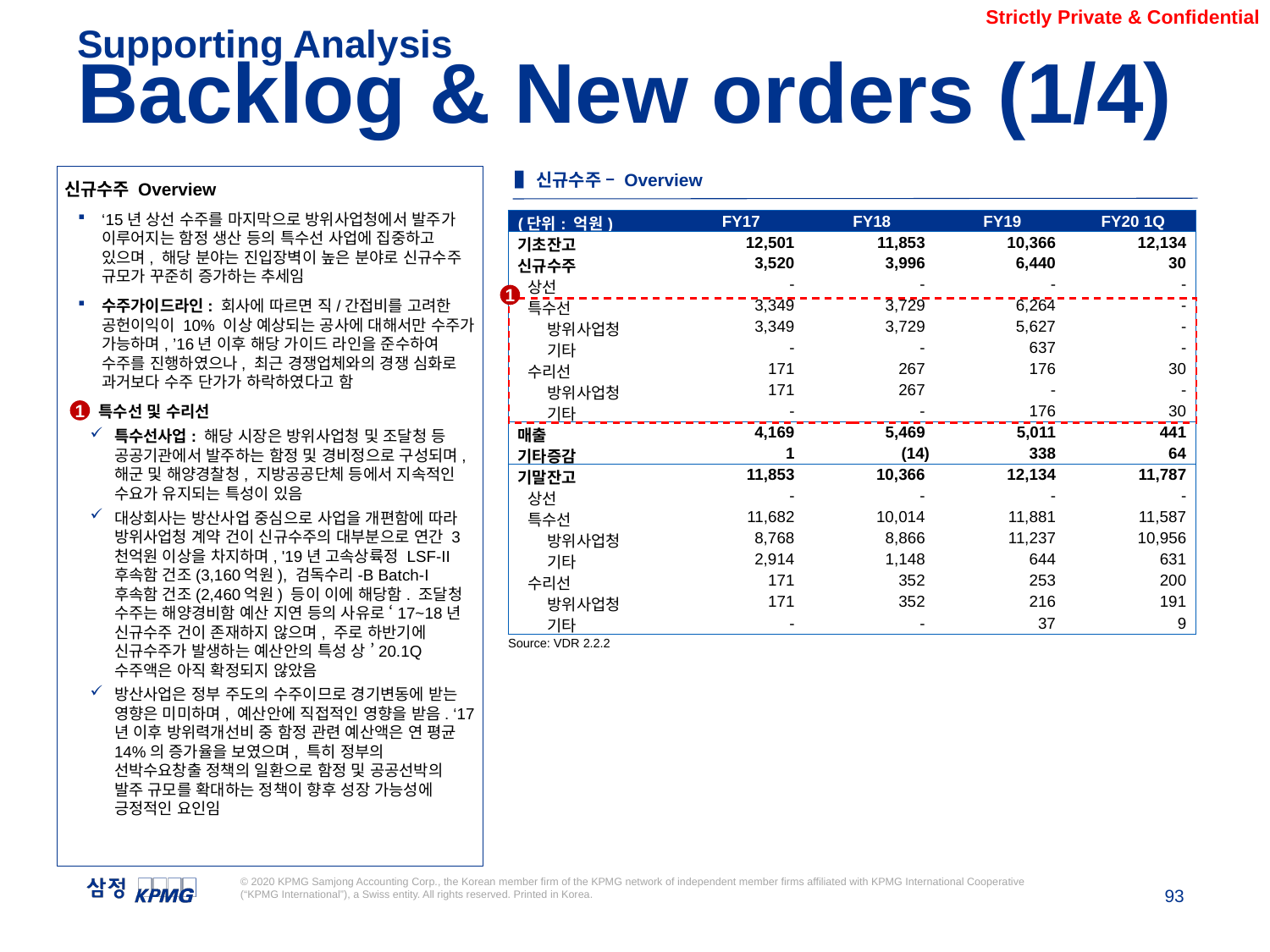

Supporting Analysis
Backlog & New orders (1/4)
▌신규수주 – Overview

신규수주 Overview
‘15년 상선 수주를 마지막으로 방위사업청에서 발주가 이루어지는 함정 생산 등의 특수선 사업에 집중하고 있으며, 해당 분야는 진입장벽이 높은 분야로 신규수주 규모가 꾸준히 증가하는 추세임
수주가이드라인: 회사에 따르면 직/간접비를 고려한 공헌이익이 10% 이상 예상되는 공사에 대해서만 수주가 가능하며, ’16년 이후 해당 가이드 라인을 준수하여 수주를 진행하였으나, 최근 경쟁업체와의 경쟁 심화로 과거보다 수주 단가가 하락하였다고 함
특수선 및 수리선
특수선사업: 해당 시장은 방위사업청 및 조달청 등 공공기관에서 발주하는 함정 및 경비정으로 구성되며, 해군 및 해양경찰청, 지방공공단체 등에서 지속적인 수요가 유지되는 특성이 있음
대상회사는 방산사업 중심으로 사업을 개편함에 따라 방위사업청 계약 건이 신규수주의 대부분으로 연간 3천억원 이상을 차지하며, '19년 고속상륙정 LSF-II 후속함 건조(3,160억원), 검독수리-B Batch-I 후속함 건조(2,460억원) 등이 이에 해당함. 조달청 수주는 해양경비함 예산 지연 등의 사유로 ‘17~18년 신규수주 건이 존재하지 않으며, 주로 하반기에 신규수주가 발생하는 예산안의 특성 상 ’20.1Q 수주액은 아직 확정되지 않았음
방산사업은 정부 주도의 수주이므로 경기변동에 받는 영향은 미미하며, 예산안에 직접적인 영향을 받음. ‘17년 이후 방위력개선비 중 함정 관련 예산액은 연 평균 14%의 증가율을 보였으며, 특히 정부의 선박수요창출 정책의 일환으로 함정 및 공공선박의 발주 규모를 확대하는 정책이 향후 성장 가능성에 긍정적인 요인임
| (단위: 억원) | FY17 | FY18 | FY19 | FY20 1Q |
| --- | --- | --- | --- | --- |
| 기초잔고 | 12,501 | 11,853 | 10,366 | 12,134 |
| 신규수주 | 3,520 | 3,996 | 6,440 | 30 |
| 상선 | - | - | - | - |
| 특수선 | 3,349 | 3,729 | 6,264 | - |
| 방위사업청 | 3,349 | 3,729 | 5,627 | - |
| 기타 | - | - | 637 | - |
| 수리선 | 171 | 267 | 176 | 30 |
| 방위사업청 | 171 | 267 | - | - |
| 기타 | - | - | 176 | 30 |
| 매출 | 4,169 | 5,469 | 5,011 | 441 |
| 기타증감 | 1 | (14) | 338 | 64 |
| 기말잔고 | 11,853 | 10,366 | 12,134 | 11,787 |
| 상선 | - | - | - | - |
| 특수선 | 11,682 | 10,014 | 11,881 | 11,587 |
| 방위사업청 | 8,768 | 8,866 | 11,237 | 10,956 |
| 기타 | 2,914 | 1,148 | 644 | 631 |
| 수리선 | 171 | 352 | 253 | 200 |
| 방위사업청 | 171 | 352 | 216 | 191 |
| 기타 | - | - | 37 | 9 |
1

1
Source: VDR 2.2.2